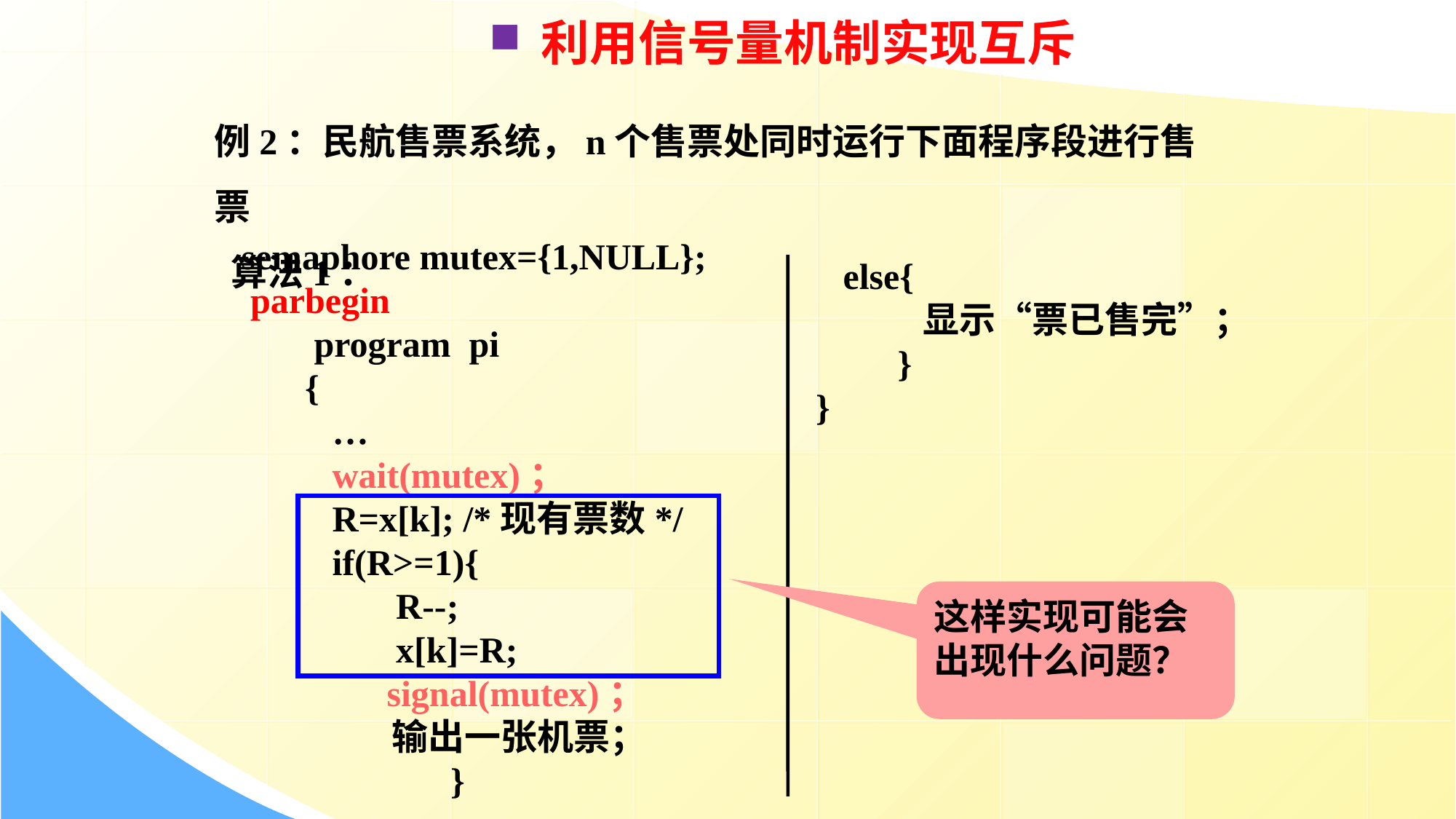

利用信号量机制实现互斥
例2：民航售票系统，n个售票处同时运行下面程序段进行售票
 算法1：
   semaphore mutex={1,NULL};
    parbegin
           program  pi
          {
             …
             wait(mutex)；
             R=x[k]; /*现有票数*/
             if(R>=1){
              R--;
              x[k]=R;
             signal(mutex)；
              输出一张机票；
                    }
   else{
            显示“票已售完”；
         }
}

这样实现可能会出现什么问题？